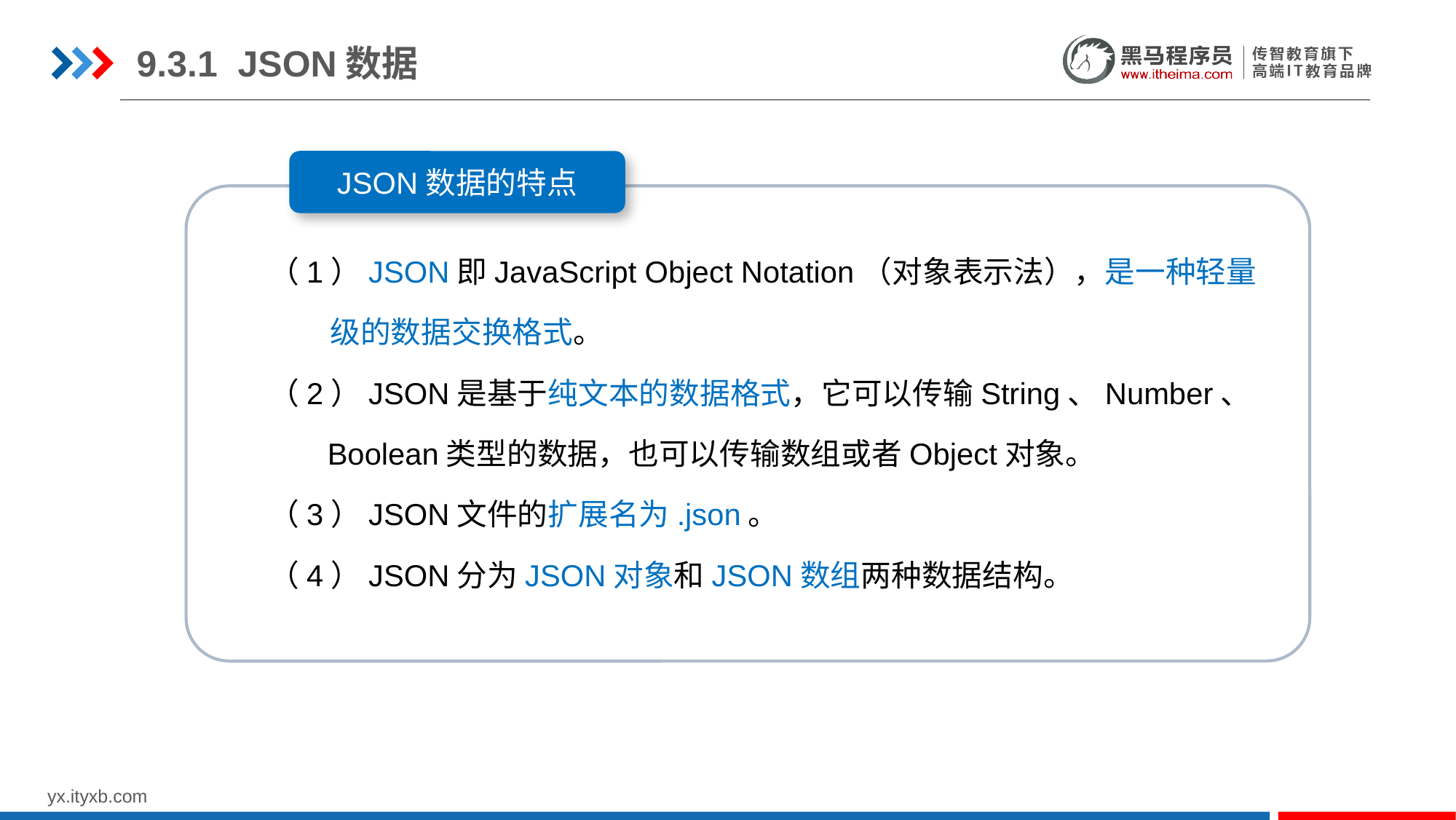

9.3.1  JSON数据
JSON数据的特点

（1）JSON即JavaScript Object Notation（对象表示法），是一种轻量
        级的数据交换格式。
（2）JSON是基于纯文本的数据格式，它可以传输String、Number、
       Boolean类型的数据，也可以传输数组或者Object对象。
（3）JSON文件的扩展名为.json。
（4）JSON分为JSON对象和JSON数组两种数据结构。